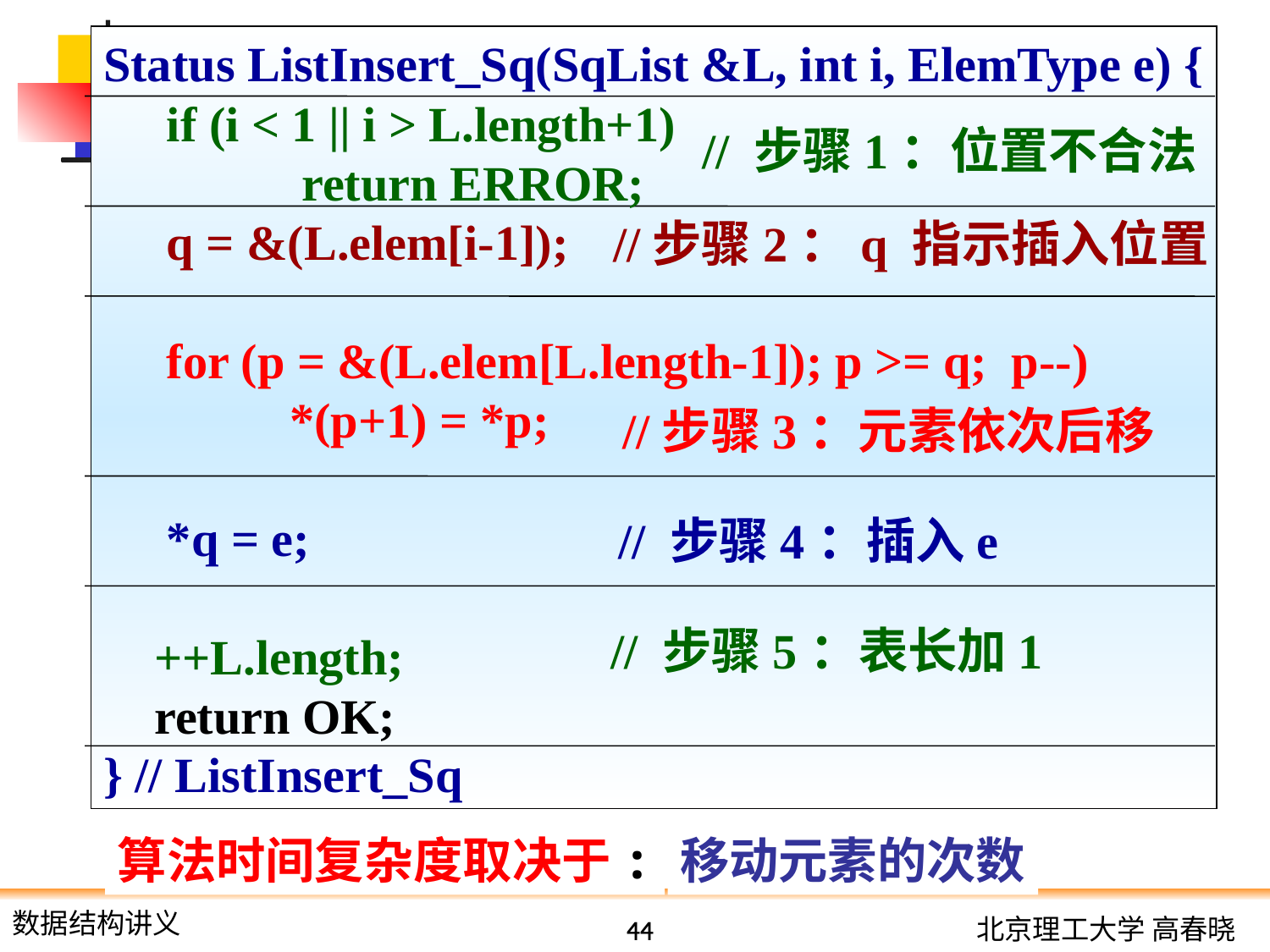

#
Status ListInsert_Sq(SqList &L, int i, ElemType e) {

} // ListInsert_Sq
      if (i < 1 || i > L.length+1)
                 return ERROR;
      q = &(L.elem[i-1]);

      for (p = &(L.elem[L.length-1]); p >= q;  p--)
                *(p+1) = *p;

      *q = e;

     ++L.length;
     return OK;

// 步骤1：位置不合法

//步骤2：q 指示插入位置

//步骤3：元素依次后移

// 步骤4：插入e

// 步骤5：表长加1

算法时间复杂度取决于:
移动元素的次数
44